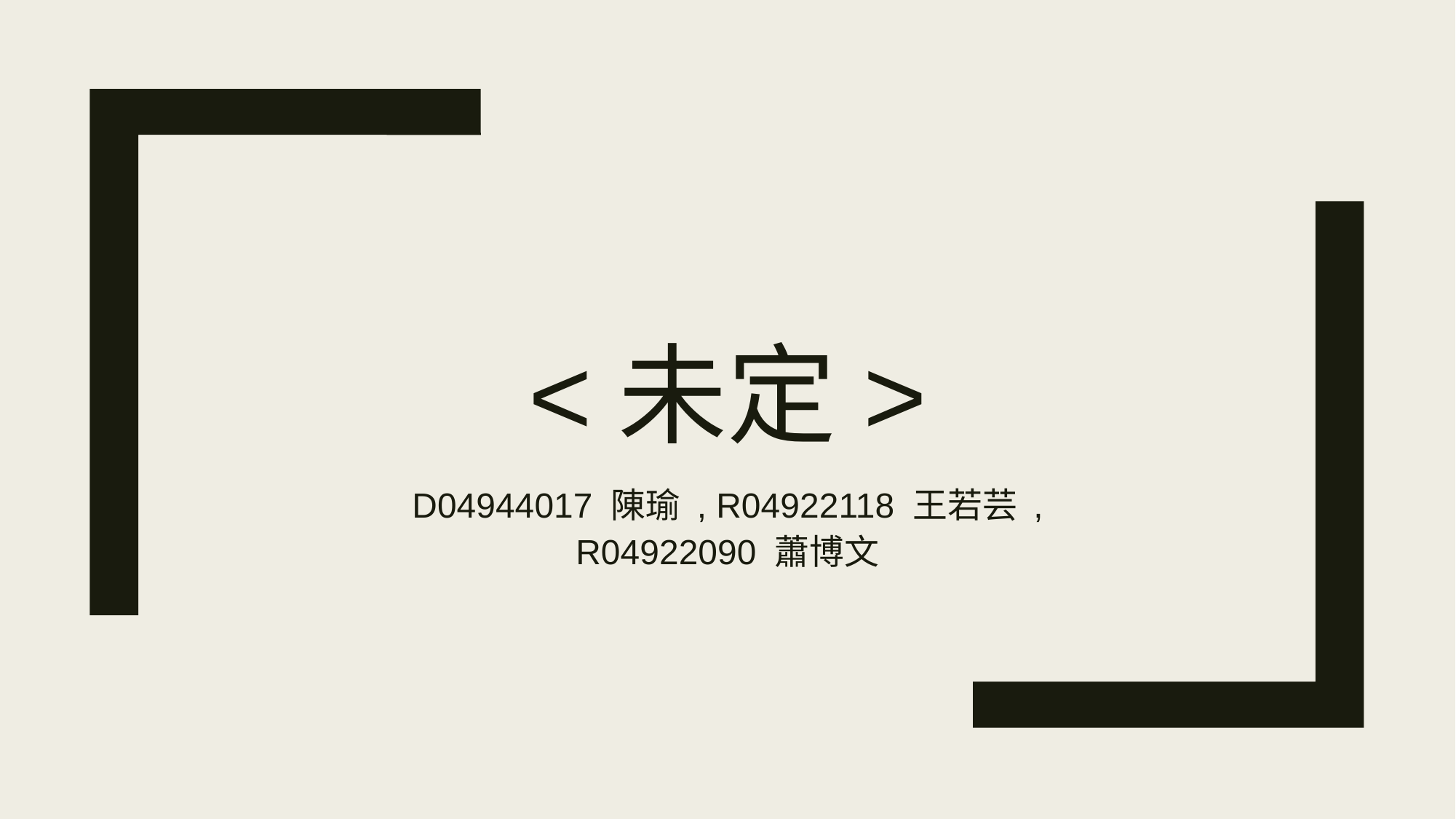

# <未定>
D04944017 陳瑜 , R04922118 王若芸 , R04922090 蕭博文